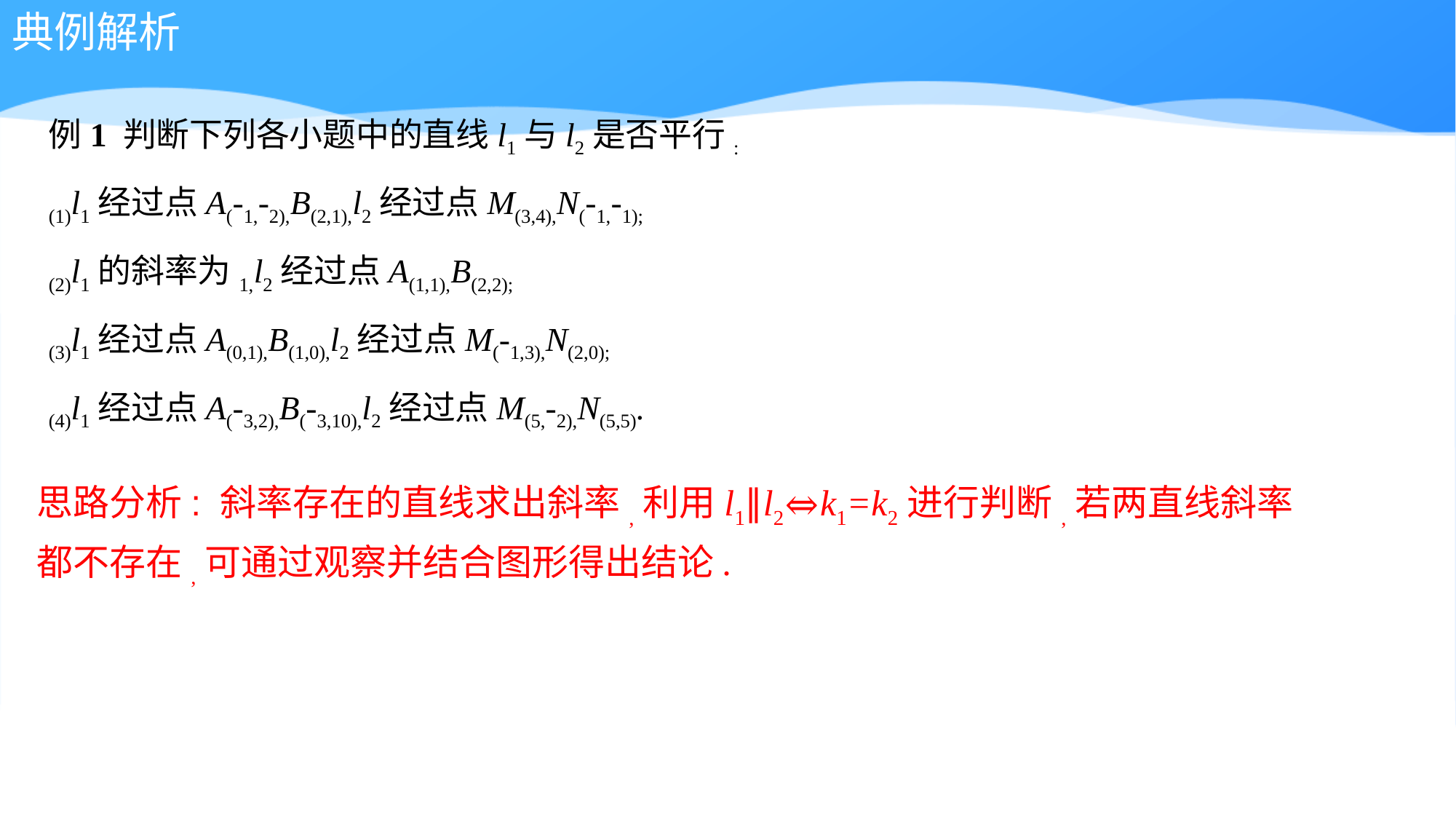

典例解析
例1 判断下列各小题中的直线l1与l2是否平行:
(1)l1经过点A(-1,-2),B(2,1),l2经过点M(3,4),N(-1,-1);
(2)l1的斜率为1,l2经过点A(1,1),B(2,2);
(3)l1经过点A(0,1),B(1,0),l2经过点M(-1,3),N(2,0);
(4)l1经过点A(-3,2),B(-3,10),l2经过点M(5,-2),N(5,5).
思路分析: 斜率存在的直线求出斜率,利用l1∥l2⇔k1=k2进行判断,若两直线斜率都不存在,可通过观察并结合图形得出结论.